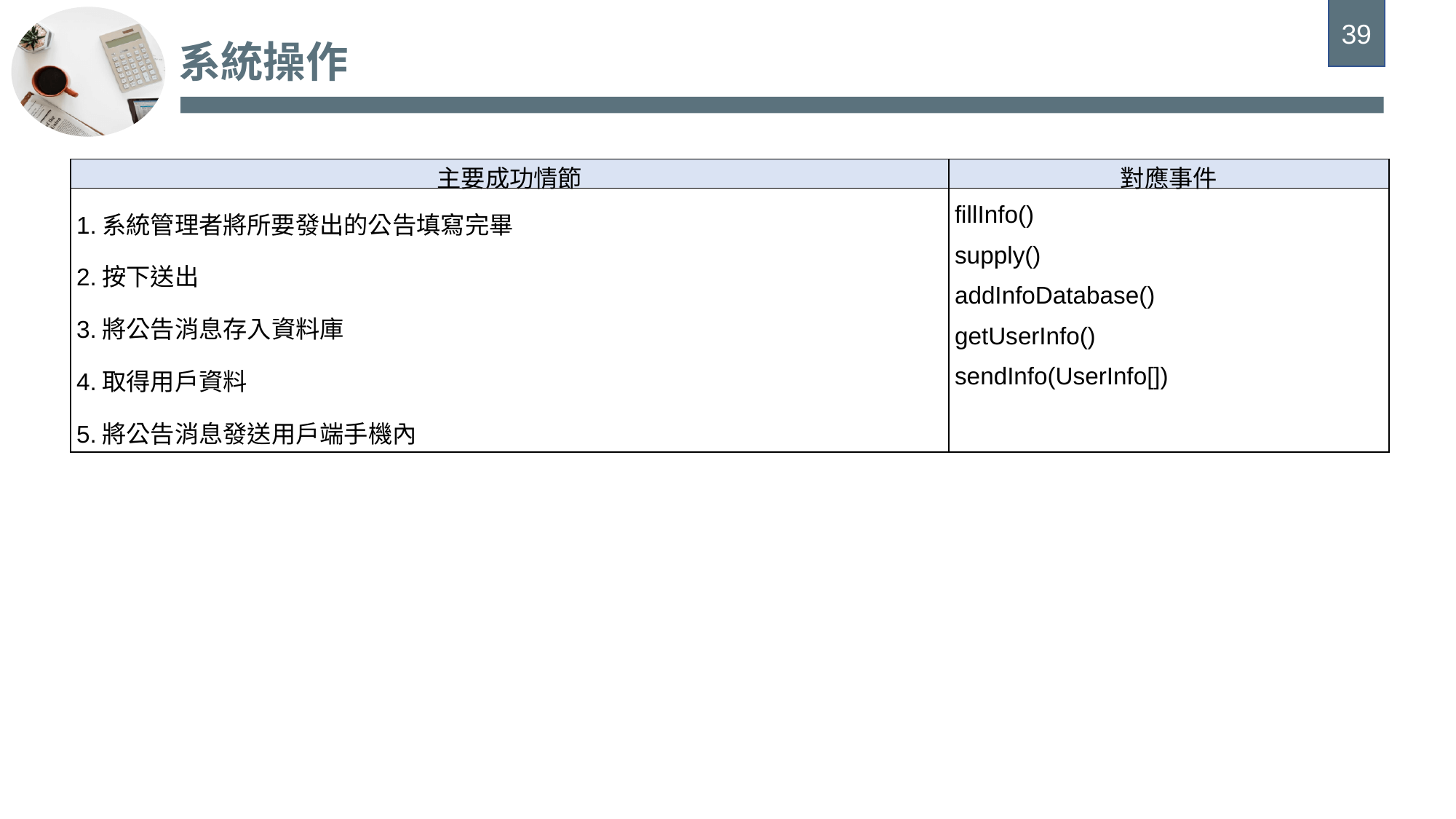

39

系統操作

| 主要成功情節 | 對應事件 |
| --- | --- |
| 1.系統管理者將所要發出的公告填寫完畢 2.按下送出 3.將公告消息存入資料庫 4.取得用戶資料 5.將公告消息發送用戶端手機內 | fillInfo() supply() addInfoDatabase() getUserInfo() sendInfo(UserInfo[]) |